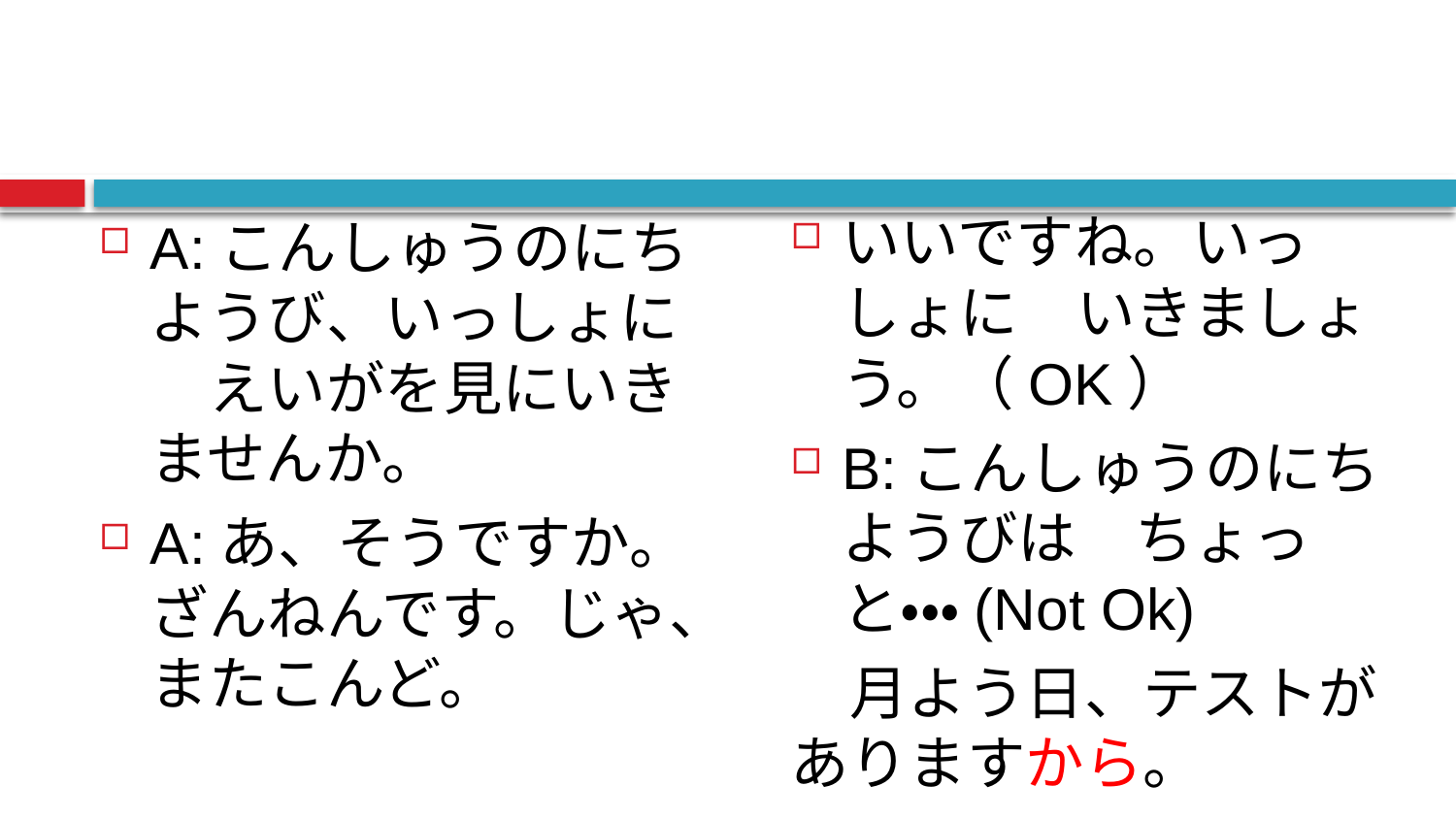

いいですね。いっしょに　いきましょう。（OK）
B:こんしゅうのにちようびは　ちょっと・・・(Not Ok)
　月よう日、テストがありますから。

A:こんしゅうのにちようび、いっしょに　えいがを見にいきませんか。
A:あ、そうですか。ざんねんです。じゃ、またこんど。